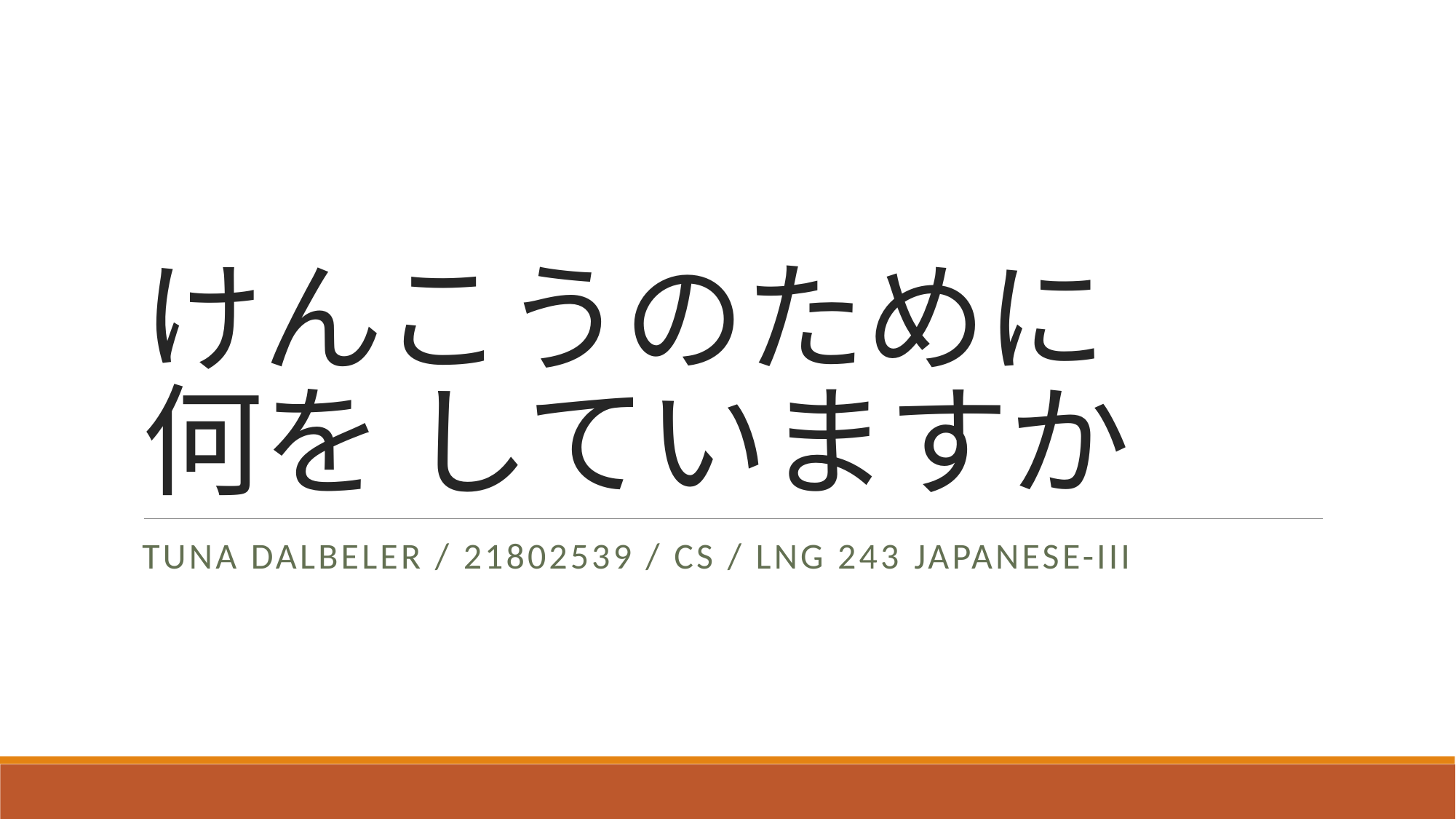

# けんこうのために 何を していますか
Tuna dalbeler / 21802539 / CS / lng 243 Japanese-III